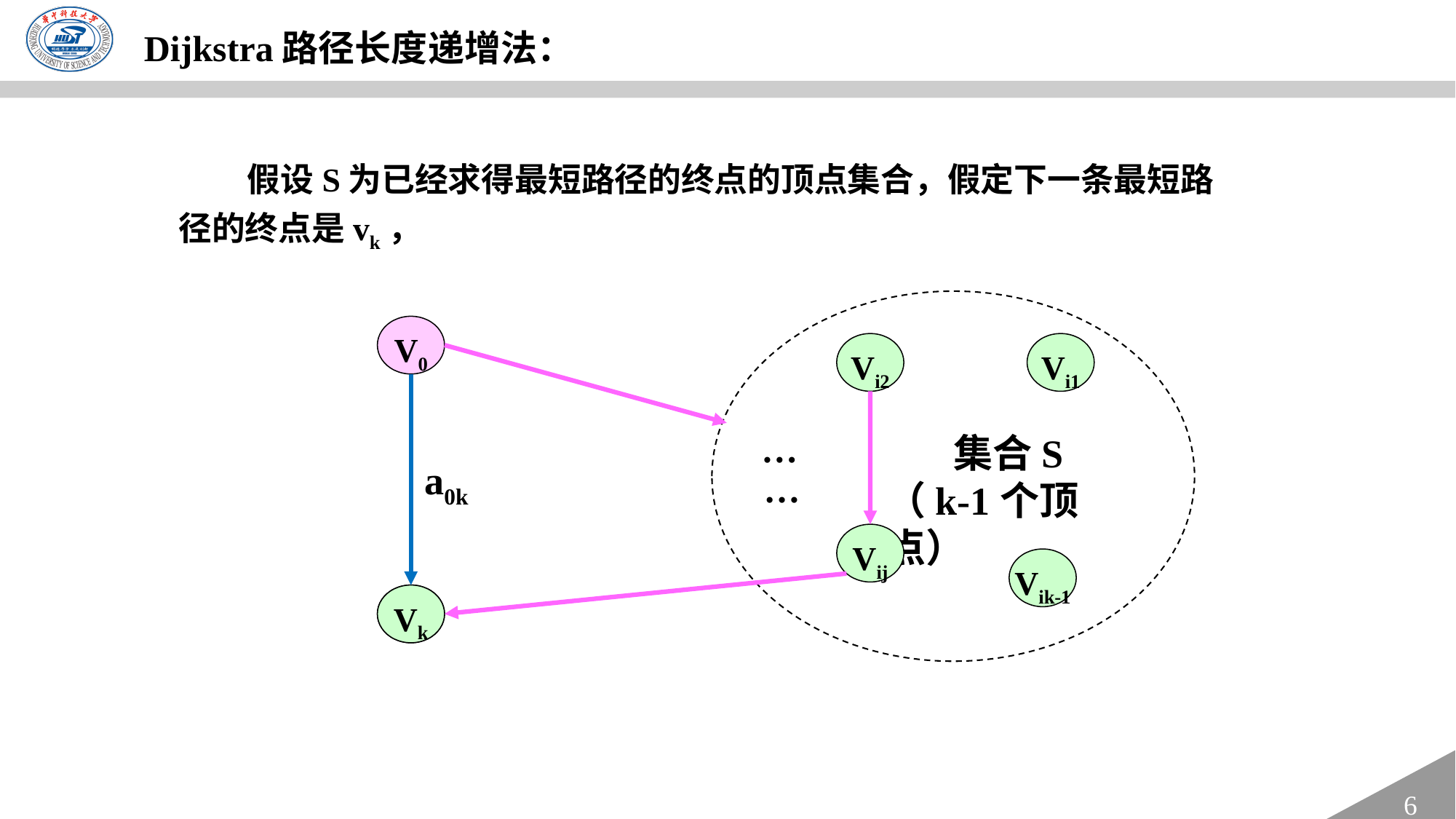

Dijkstra路径长度递增法：
        假设S为已经求得最短路径的终点的顶点集合，假定下一条最短路径的终点是vk，

V0
Vi2
Vi1
…
集合S
（k-1个顶点）
a0k
…
Vij
Vik-1
Vk
Vk